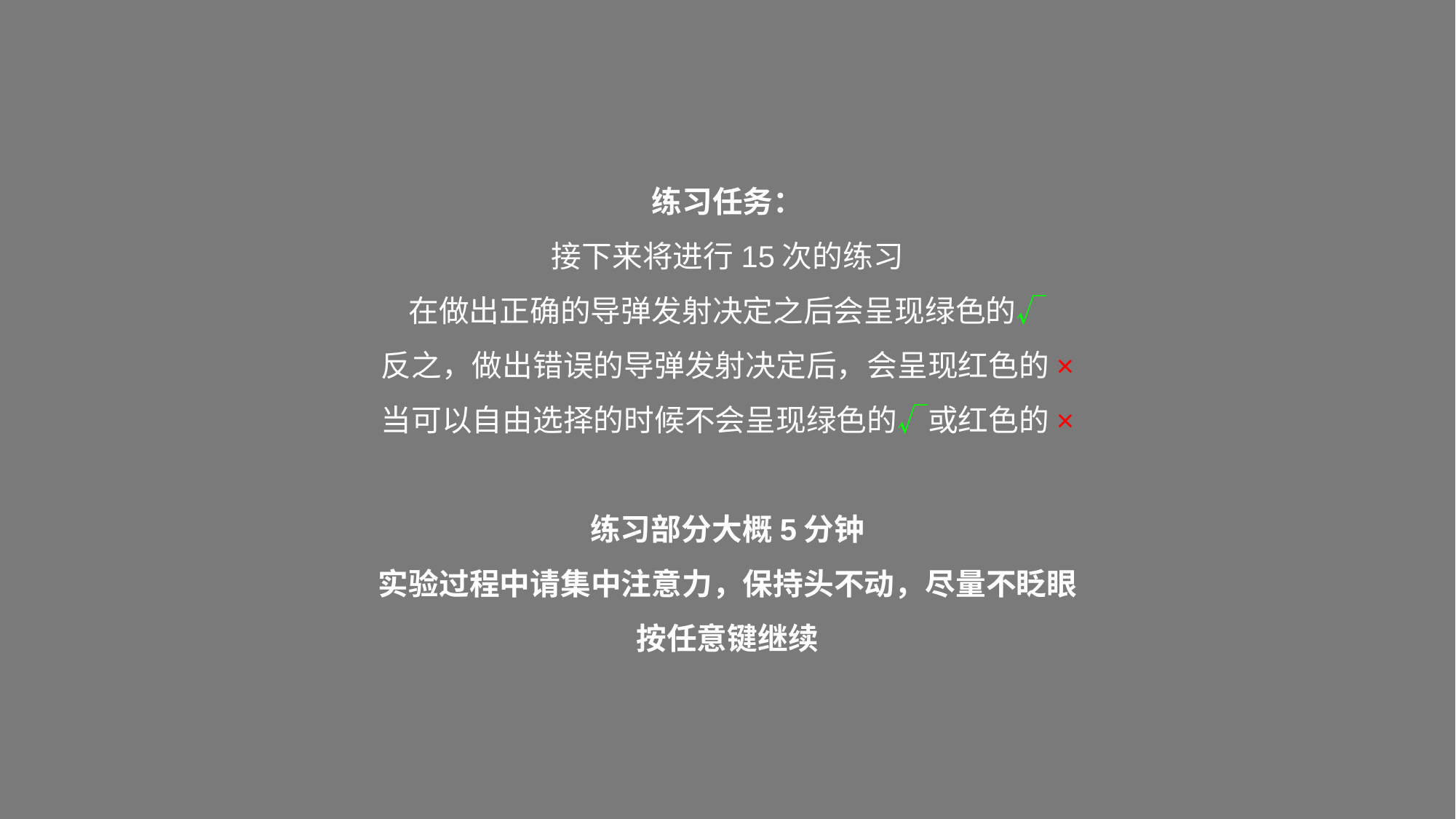

练习任务：
接下来将进行15次的练习
在做出正确的导弹发射决定之后会呈现绿色的√
反之，做出错误的导弹发射决定后，会呈现红色的×
当可以自由选择的时候不会呈现绿色的√或红色的×

练习部分大概5分钟
实验过程中请集中注意力，保持头不动，尽量不眨眼
按任意键继续